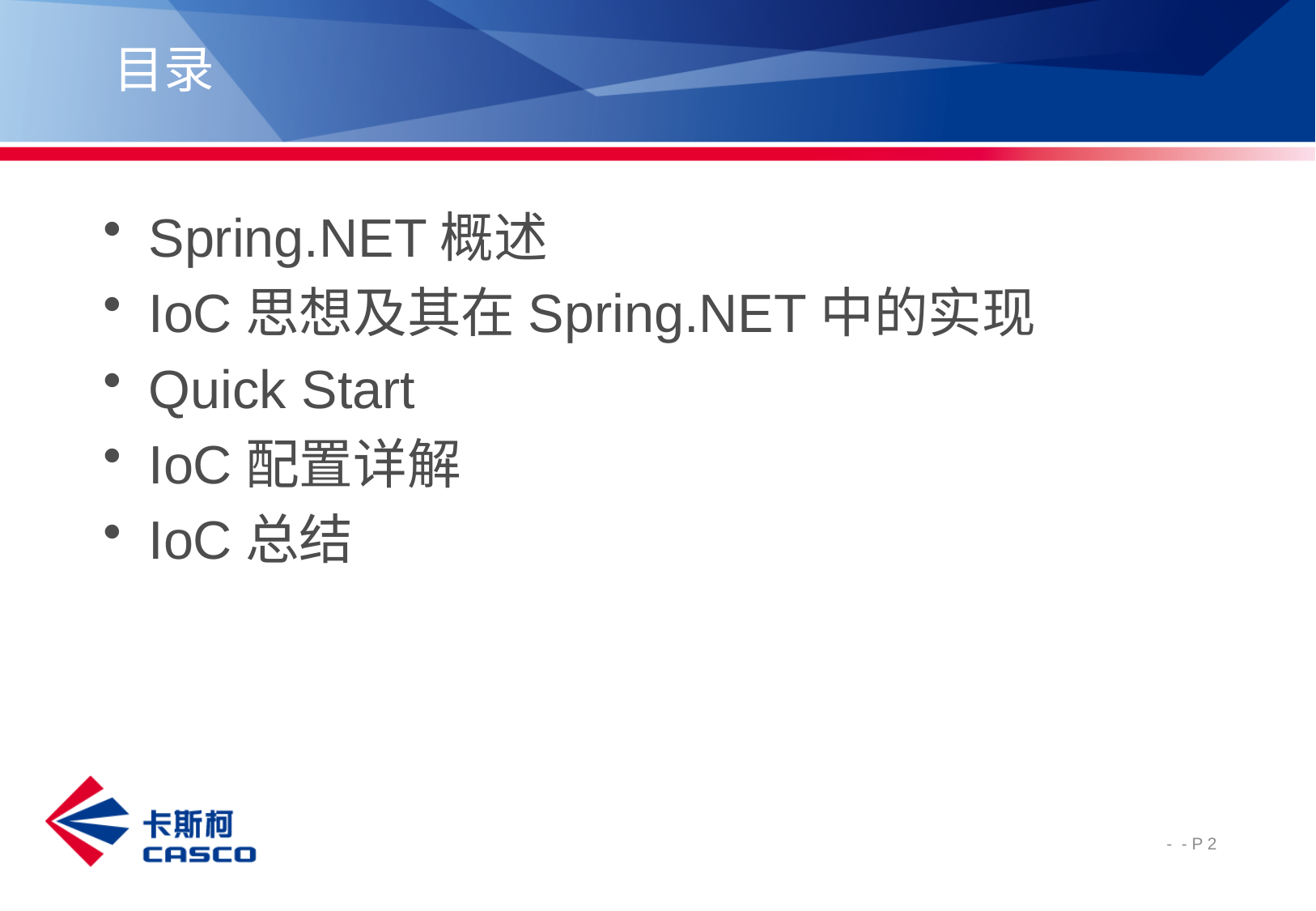

# 目录
Spring.NET概述
IoC思想及其在Spring.NET中的实现
Quick Start
IoC配置详解
IoC总结
 -  - P 2